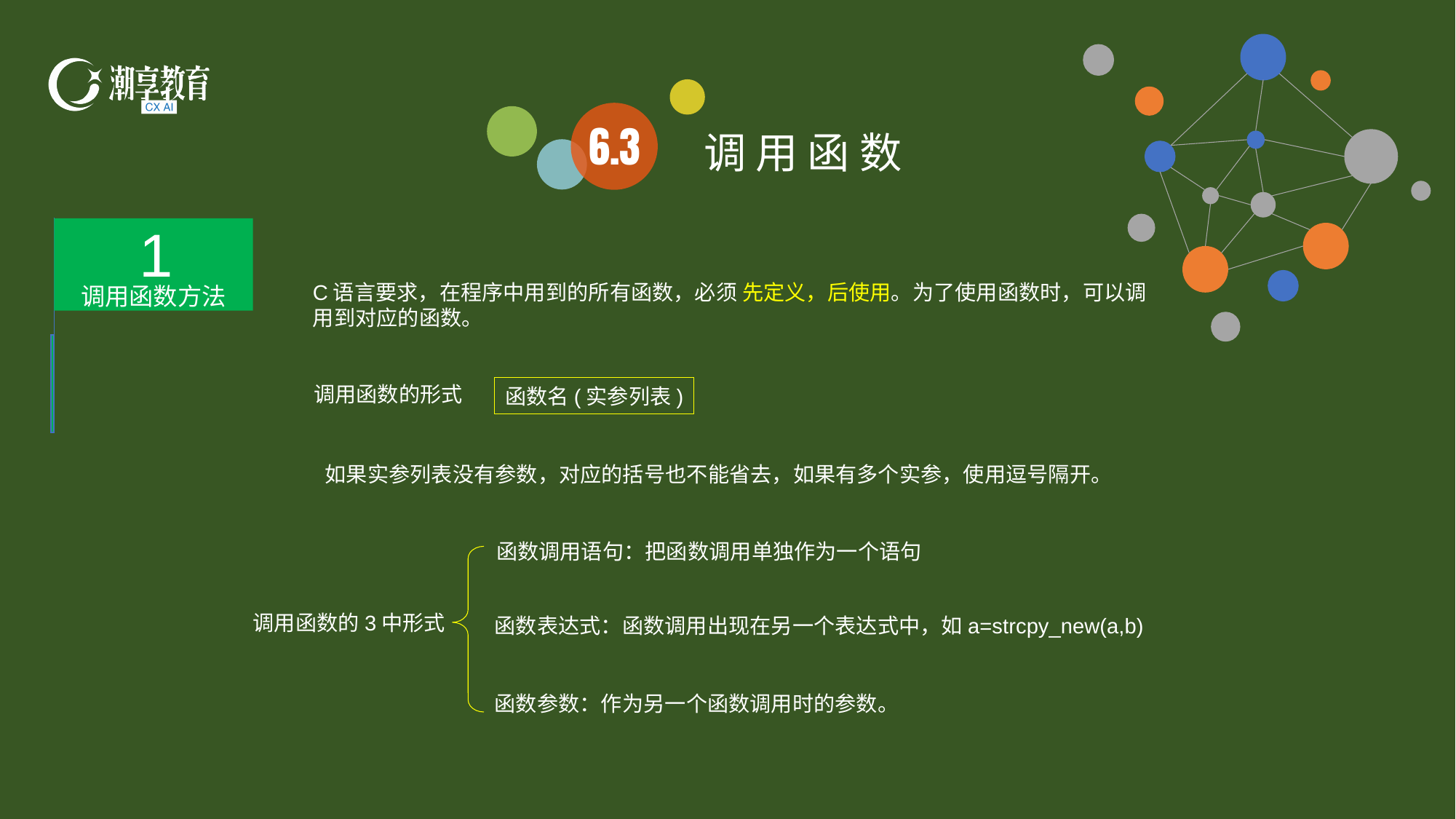

6.3

调 用 函 数
1

调用函数方法

C语言要求，在程序中用到的所有函数，必须 先定义，后使用。为了使用函数时，可以调用到对应的函数。
调用函数的形式
函数名(实参列表)
如果实参列表没有参数，对应的括号也不能省去，如果有多个实参，使用逗号隔开。
函数调用语句：把函数调用单独作为一个语句

调用函数的3中形式
函数表达式：函数调用出现在另一个表达式中，如a=strcpy_new(a,b)
函数参数：作为另一个函数调用时的参数。